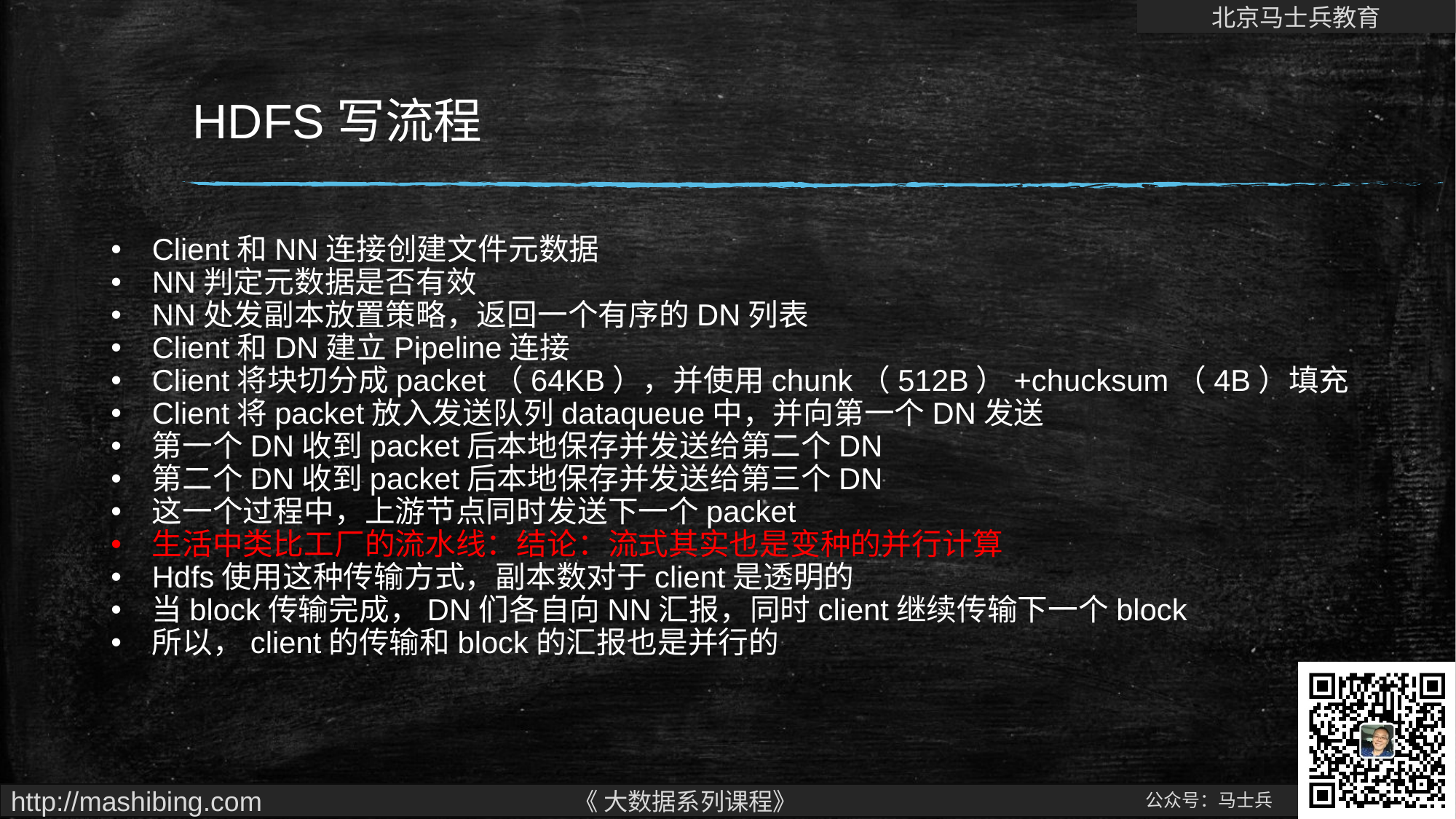

# HDFS写流程
Client和NN连接创建文件元数据
NN判定元数据是否有效
NN处发副本放置策略，返回一个有序的DN列表
Client和DN建立Pipeline连接
Client将块切分成packet（64KB），并使用chunk（512B）+chucksum（4B）填充
Client将packet放入发送队列dataqueue中，并向第一个DN发送
第一个DN收到packet后本地保存并发送给第二个DN
第二个DN收到packet后本地保存并发送给第三个DN
这一个过程中，上游节点同时发送下一个packet
生活中类比工厂的流水线：结论：流式其实也是变种的并行计算
Hdfs使用这种传输方式，副本数对于client是透明的
当block传输完成，DN们各自向NN汇报，同时client继续传输下一个block
所以，client的传输和block的汇报也是并行的